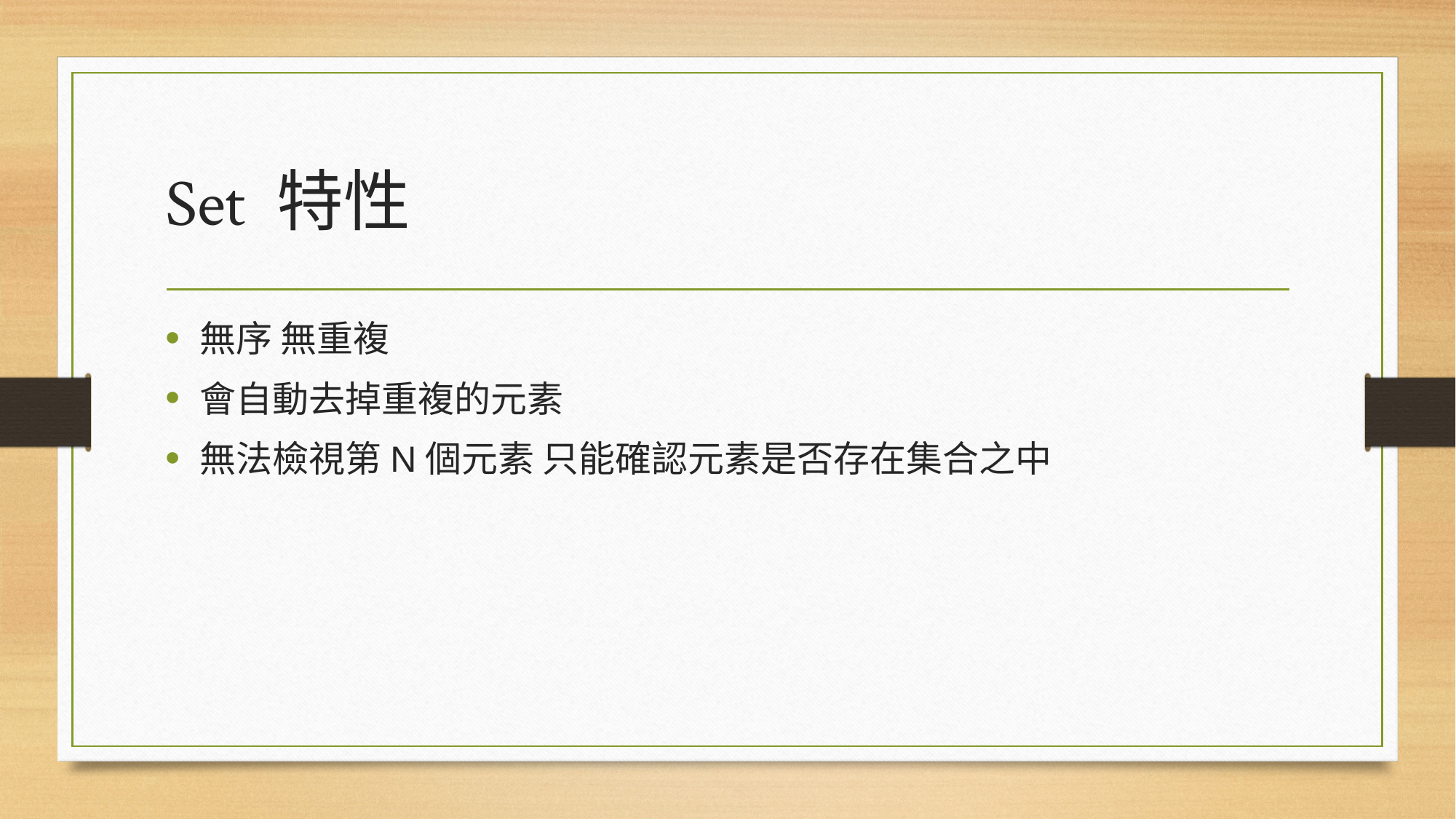

# Set 特性
無序 無重複
會自動去掉重複的元素
無法檢視第N個元素 只能確認元素是否存在集合之中